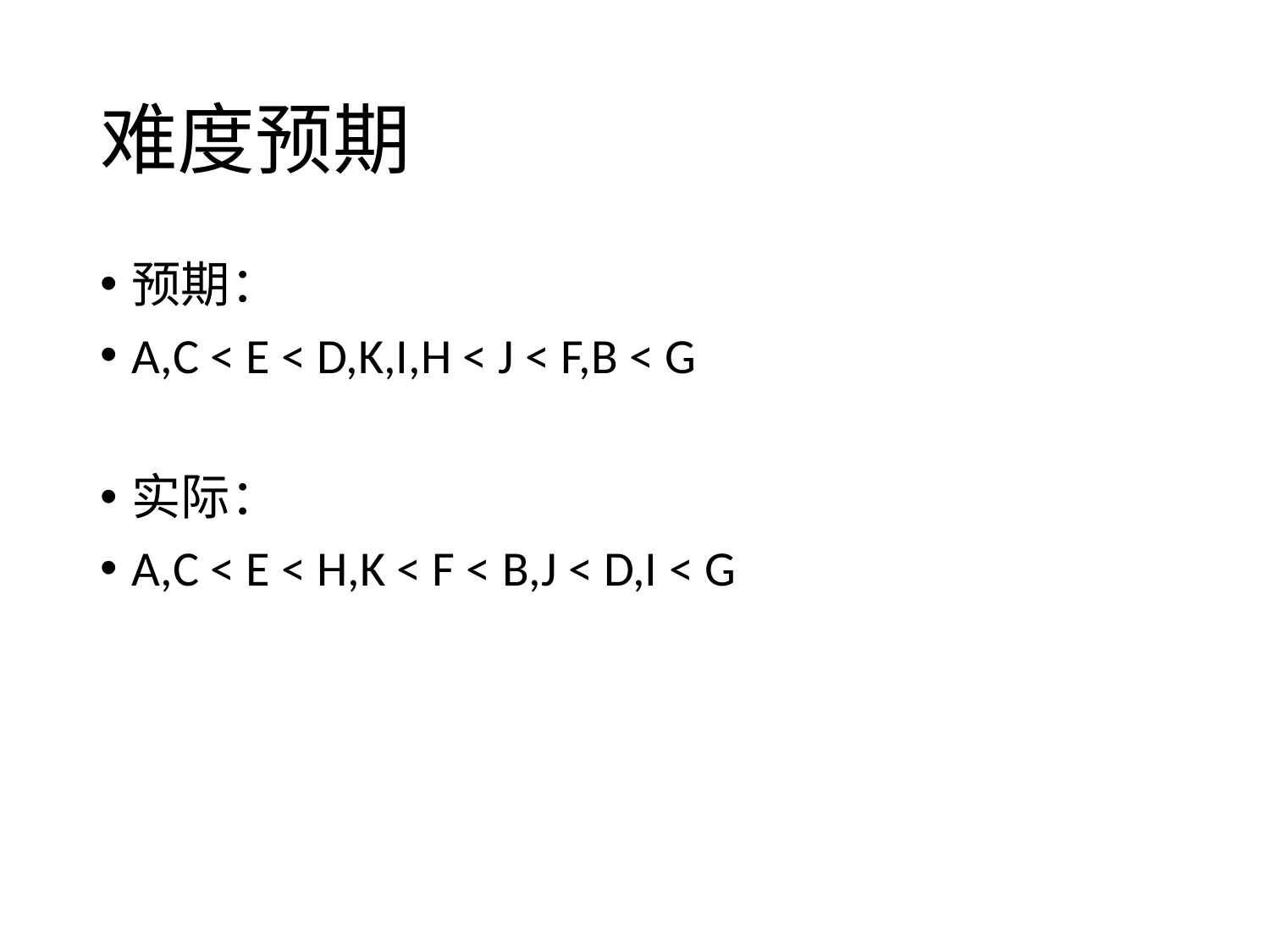

# 难度预期
预期：
A,C < E < D,K,I,H < J < F,B < G

实际：
A,C < E < H,K < F < B,J < D,I < G